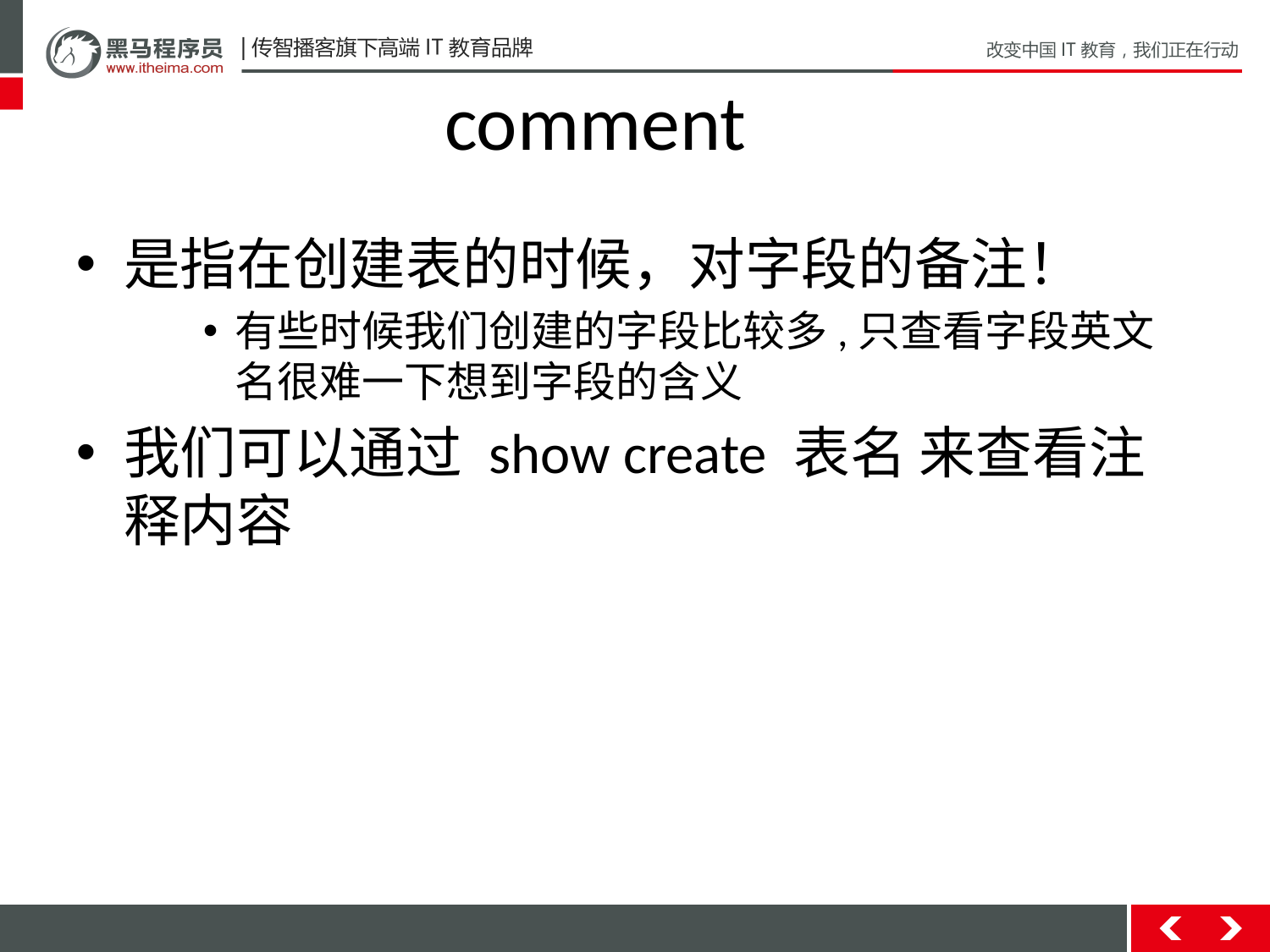

# comment
是指在创建表的时候，对字段的备注！
有些时候我们创建的字段比较多,只查看字段英文名很难一下想到字段的含义
我们可以通过 show create 表名 来查看注释内容